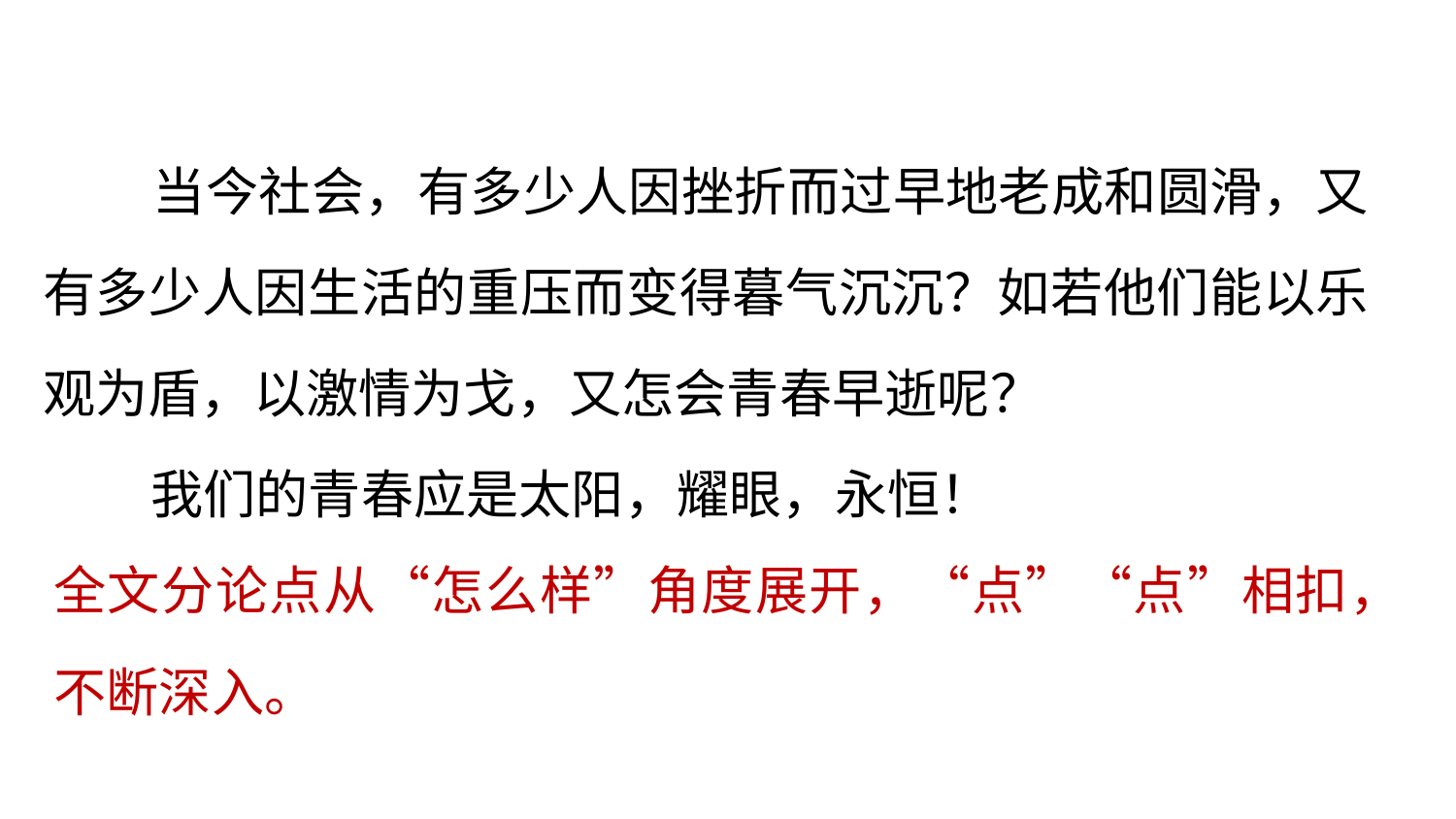

当今社会，有多少人因挫折而过早地老成和圆滑，又有多少人因生活的重压而变得暮气沉沉？如若他们能以乐观为盾，以激情为戈，又怎会青春早逝呢？
        我们的青春应是太阳，耀眼，永恒！
全文分论点从“怎么样”角度展开，“点”“点”相扣，不断深入。